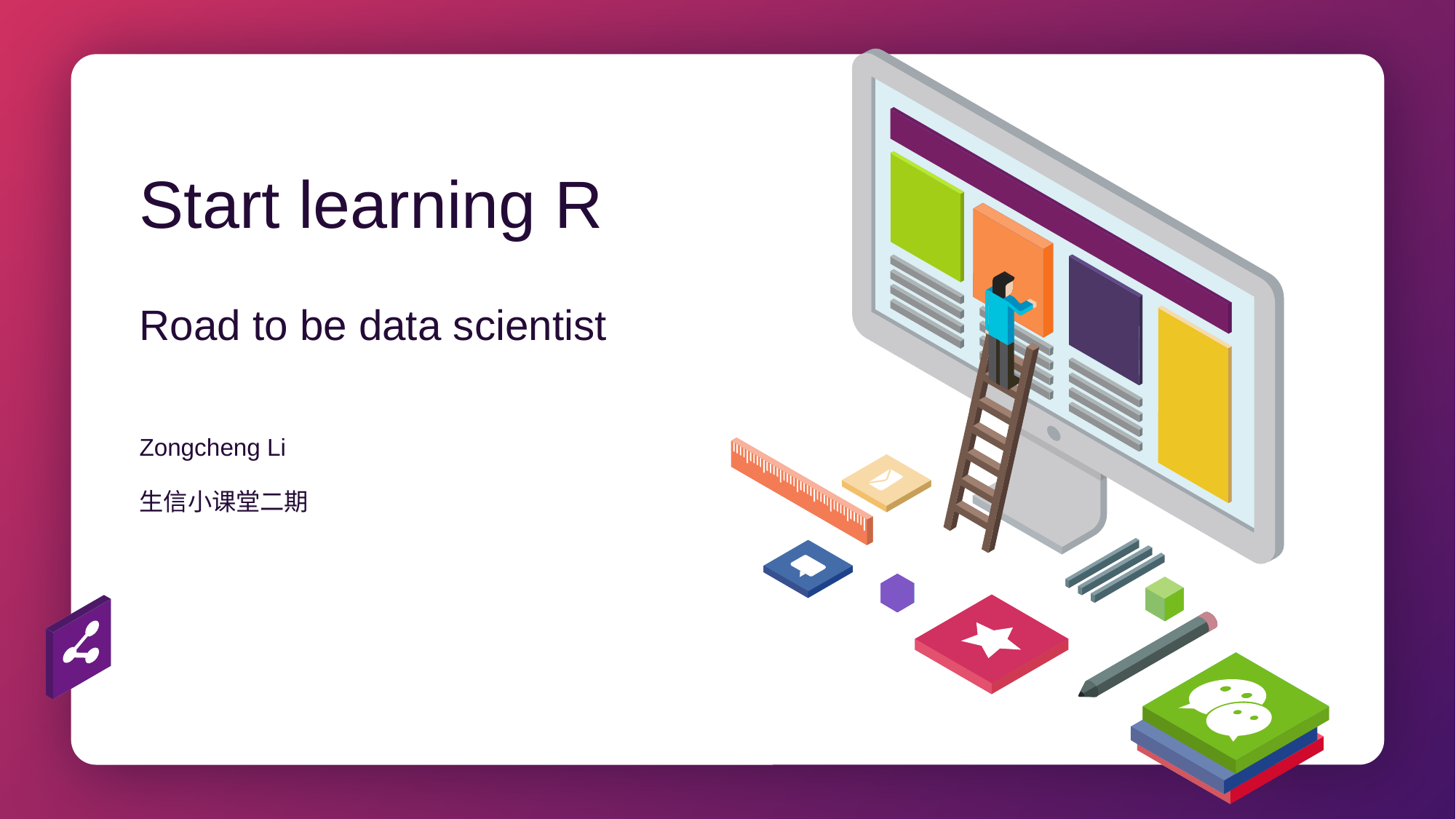

# Start learning R
Road to be data scientist
Zongcheng Li
生信小课堂二期